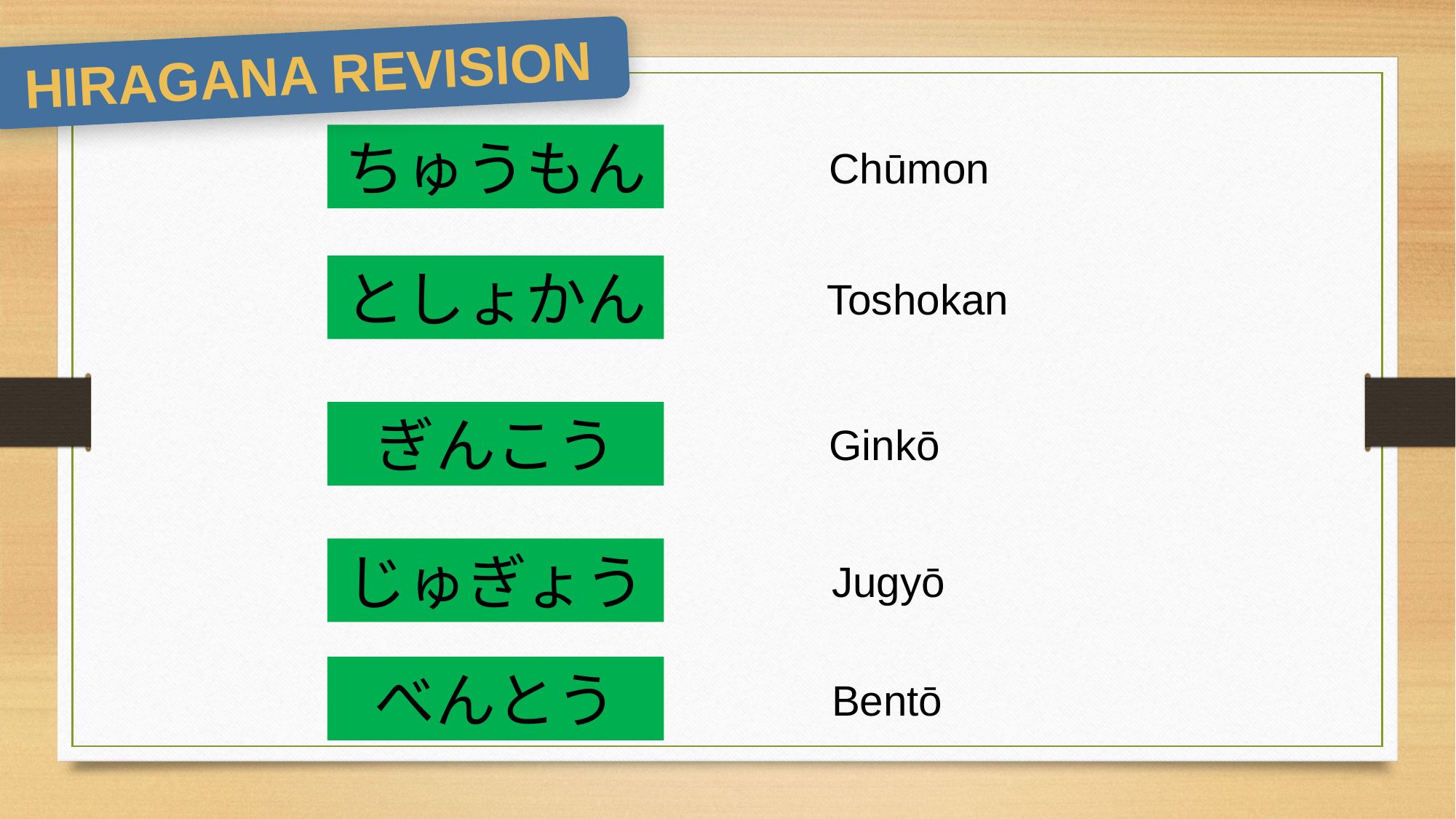

HIRAGANA REVISION
ちゅうもん
Chūmon
としょかん
Toshokan
ぎんこう
Ginkō
じゅぎょう
Jugyō
べんとう
Bentō